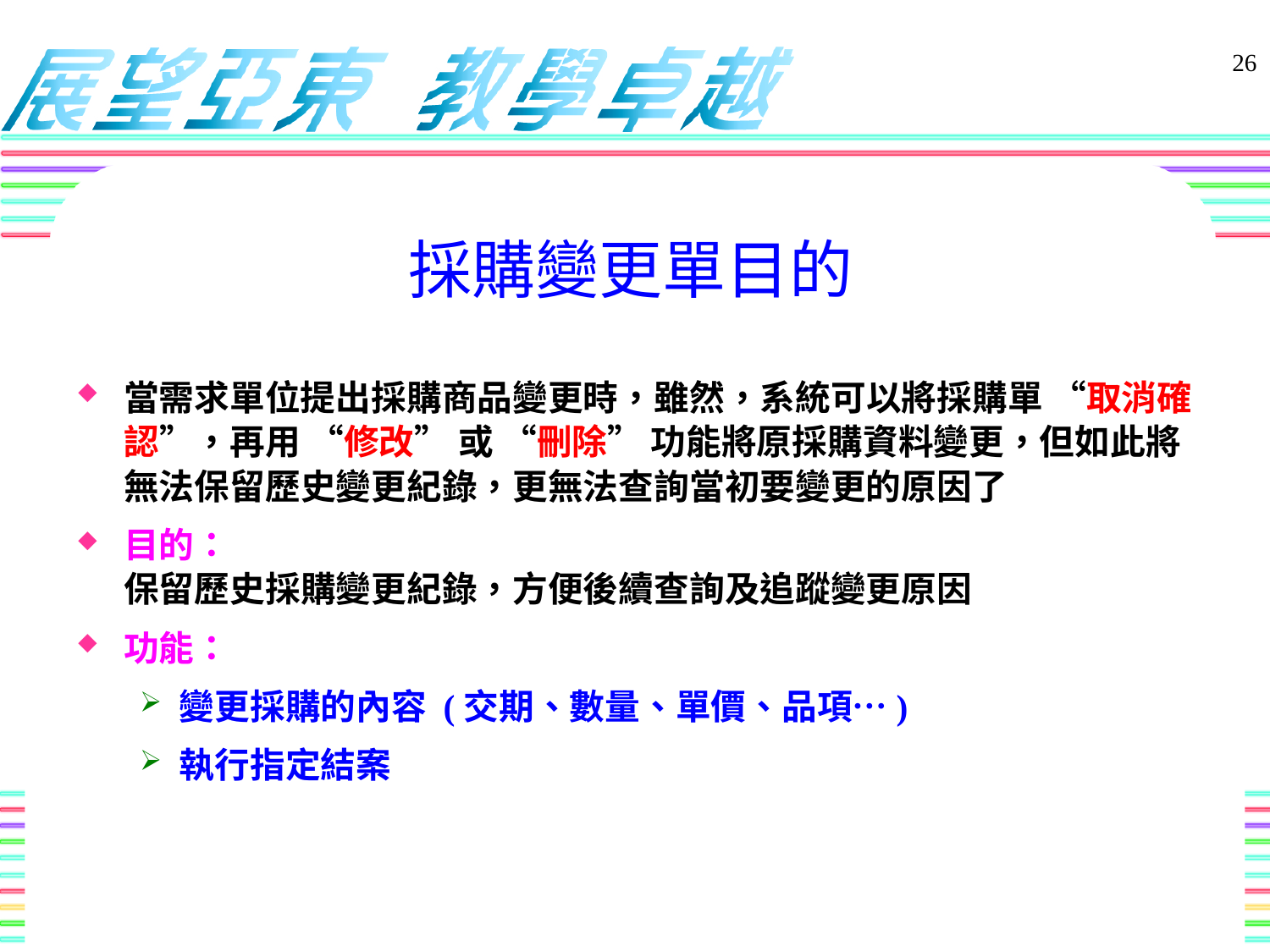

採購變更單目的
26

當需求單位提出採購商品變更時，雖然，系統可以將採購單 “取消確認”，再用 “修改” 或 “刪除” 功能將原採購資料變更，但如此將無法保留歷史變更紀錄，更無法查詢當初要變更的原因了
目的：
保留歷史採購變更紀錄，方便後續查詢及追蹤變更原因
功能：
變更採購的內容 (交期、數量、單價、品項…)
執行指定結案